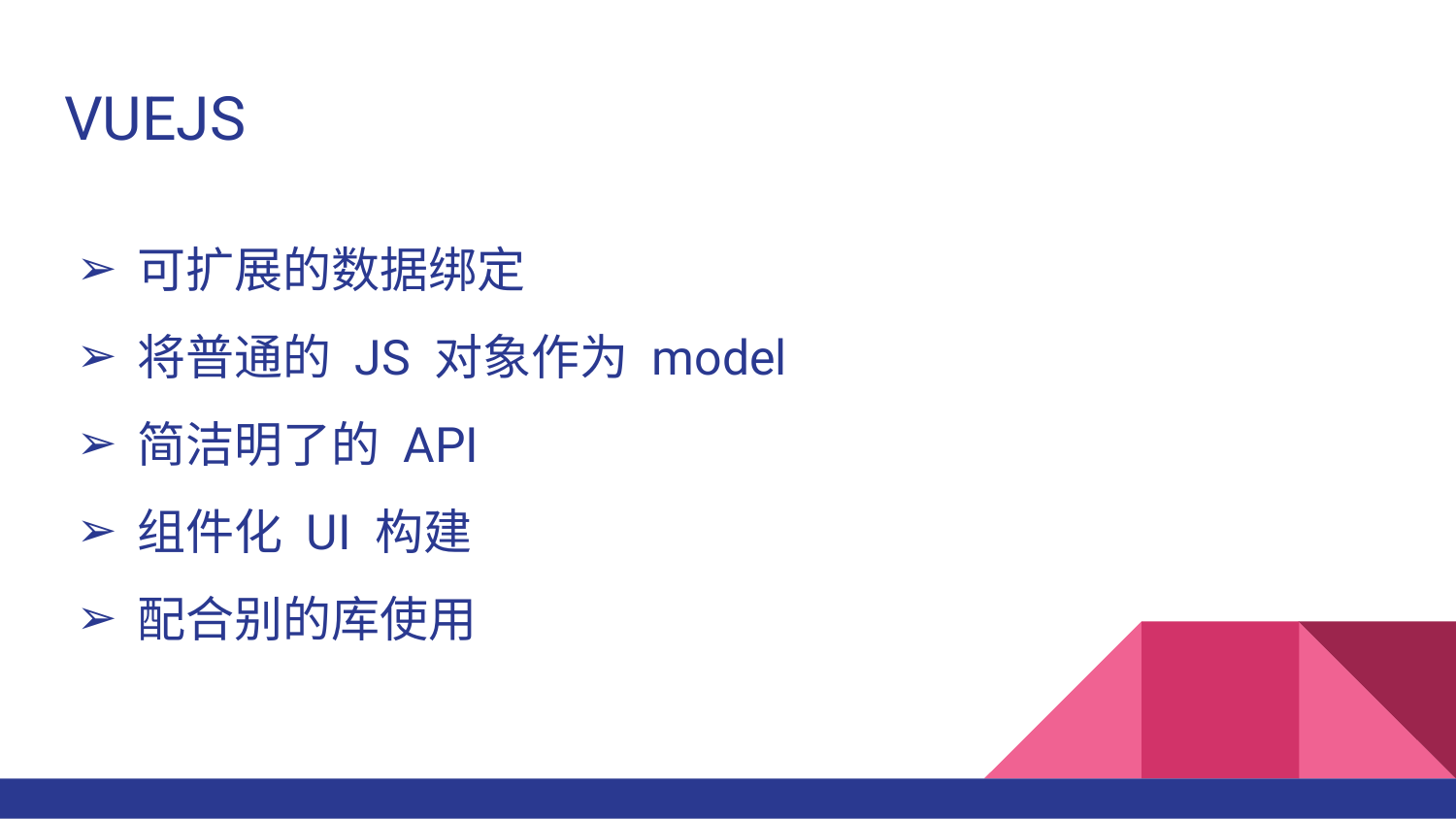

# VUEJS
可扩展的数据绑定
将普通的 JS 对象作为 model
简洁明了的 API
组件化 UI 构建
配合别的库使用